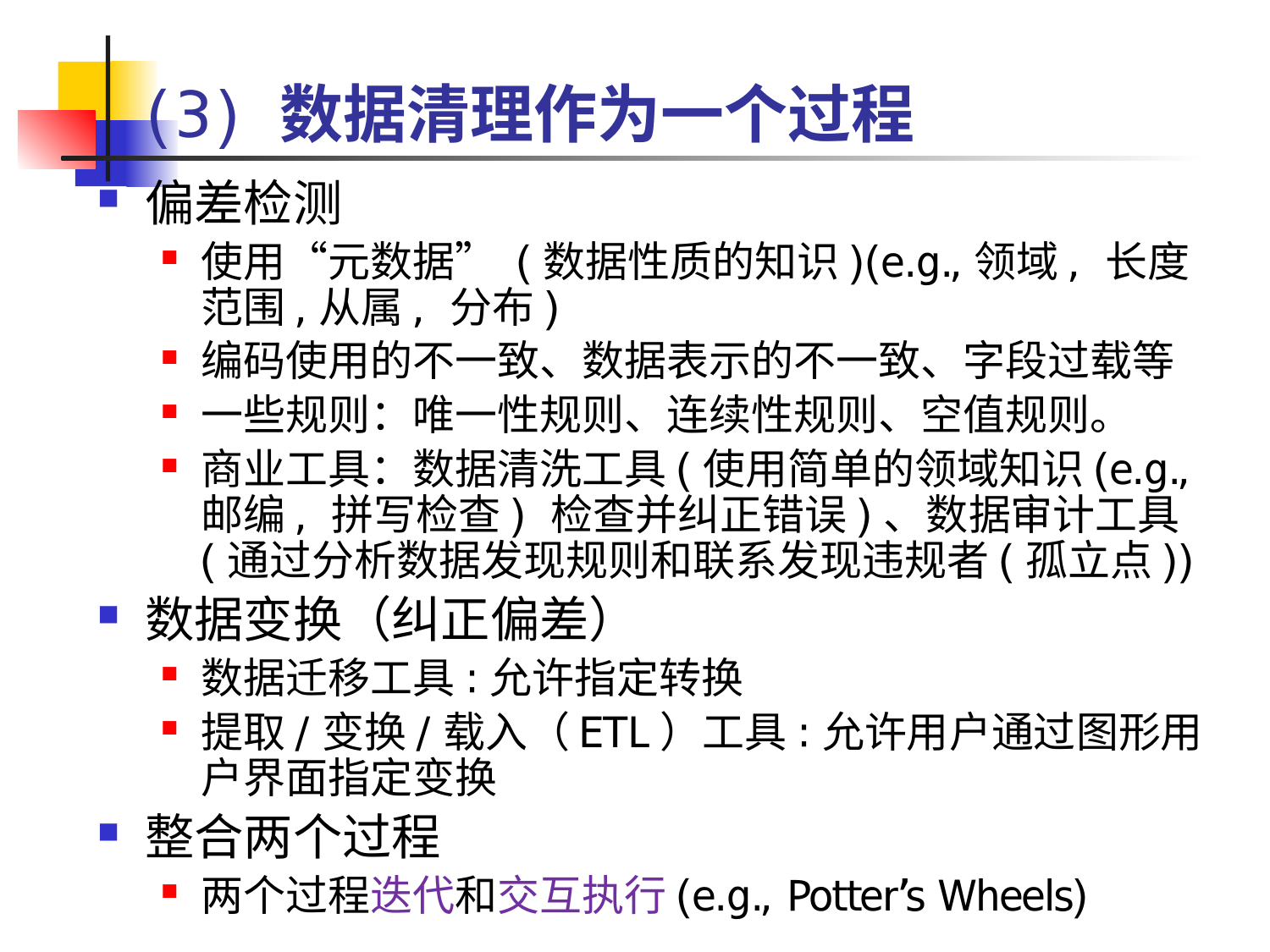

# (3) 数据清理作为一个过程
偏差检测
使用“元数据” (数据性质的知识)(e.g.,领域, 长度范围,从属, 分布)
编码使用的不一致、数据表示的不一致、字段过载等
一些规则：唯一性规则、连续性规则、空值规则。
商业工具：数据清洗工具(使用简单的领域知识(e.g., 邮编, 拼写检查) 检查并纠正错误)、数据审计工具(通过分析数据发现规则和联系发现违规者(孤立点))
数据变换（纠正偏差）
数据迁移工具:允许指定转换
提取/变换/载入（ETL）工具:允许用户通过图形用户界面指定变换
整合两个过程
两个过程迭代和交互执行(e.g., Potter’s Wheels)